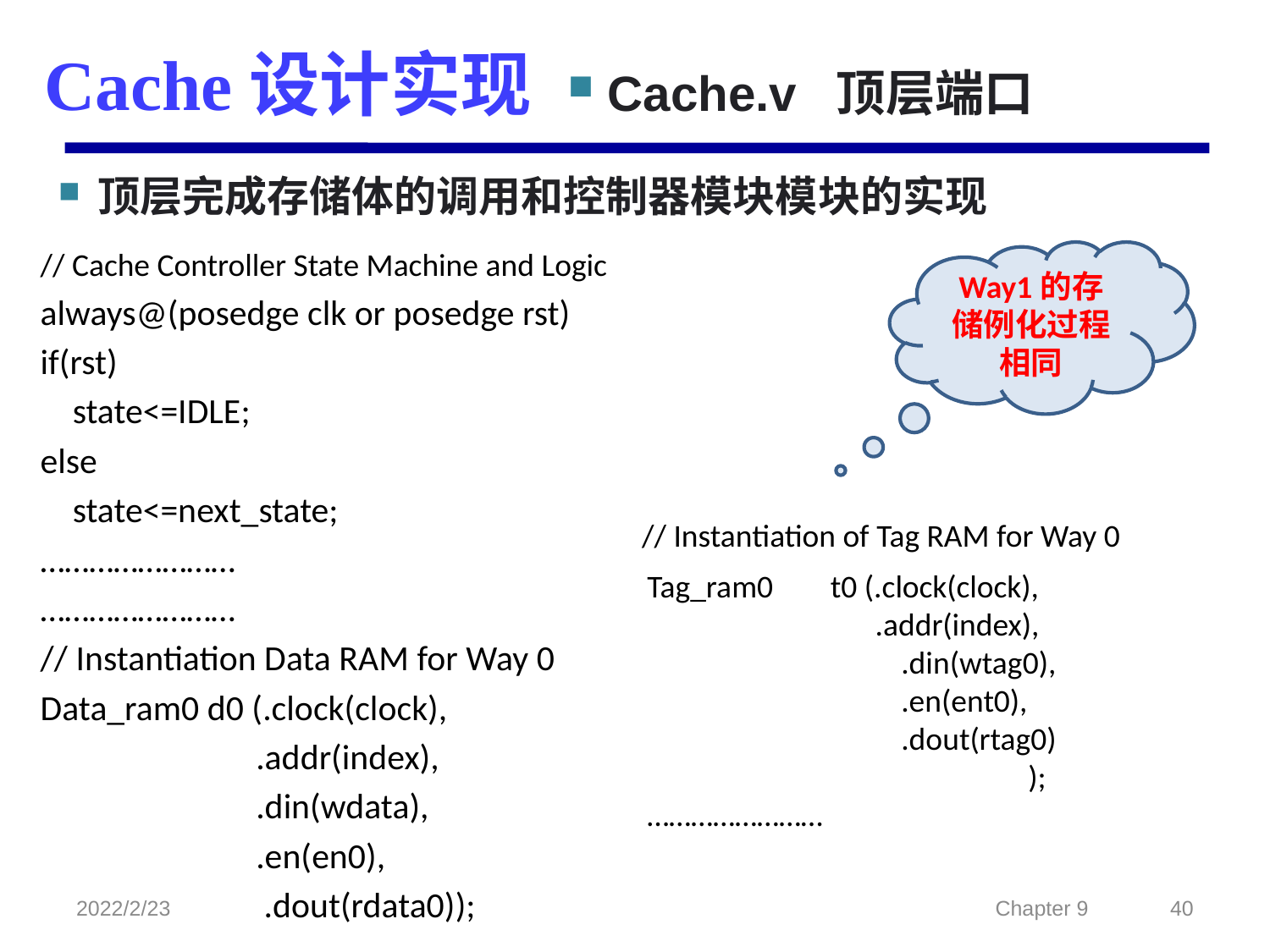

# Cache设计实现
Cache.v  顶层端口

顶层完成存储体的调用和控制器模块模块的实现
// Cache Controller State Machine and Logic
always@(posedge clk or posedge rst)
if(rst)
    state<=IDLE;
else
    state<=next_state;
……………………
……………………
// Instantiation Data RAM for Way 0
Data_ram0 d0 (.clock(clock),
	           .addr(index),
	           .din(wdata),
	           .en(en0),
	            .dout(rdata0));
Way1的存储例化过程相同
// Instantiation of Tag RAM for Way 0
Tag_ram0        t0 (.clock(clock),
	              .addr(index),
		.din(wtag0),
		.en(ent0),
		.dout(rtag0)
			);
……………………
2022/2/23
Chapter 9
40